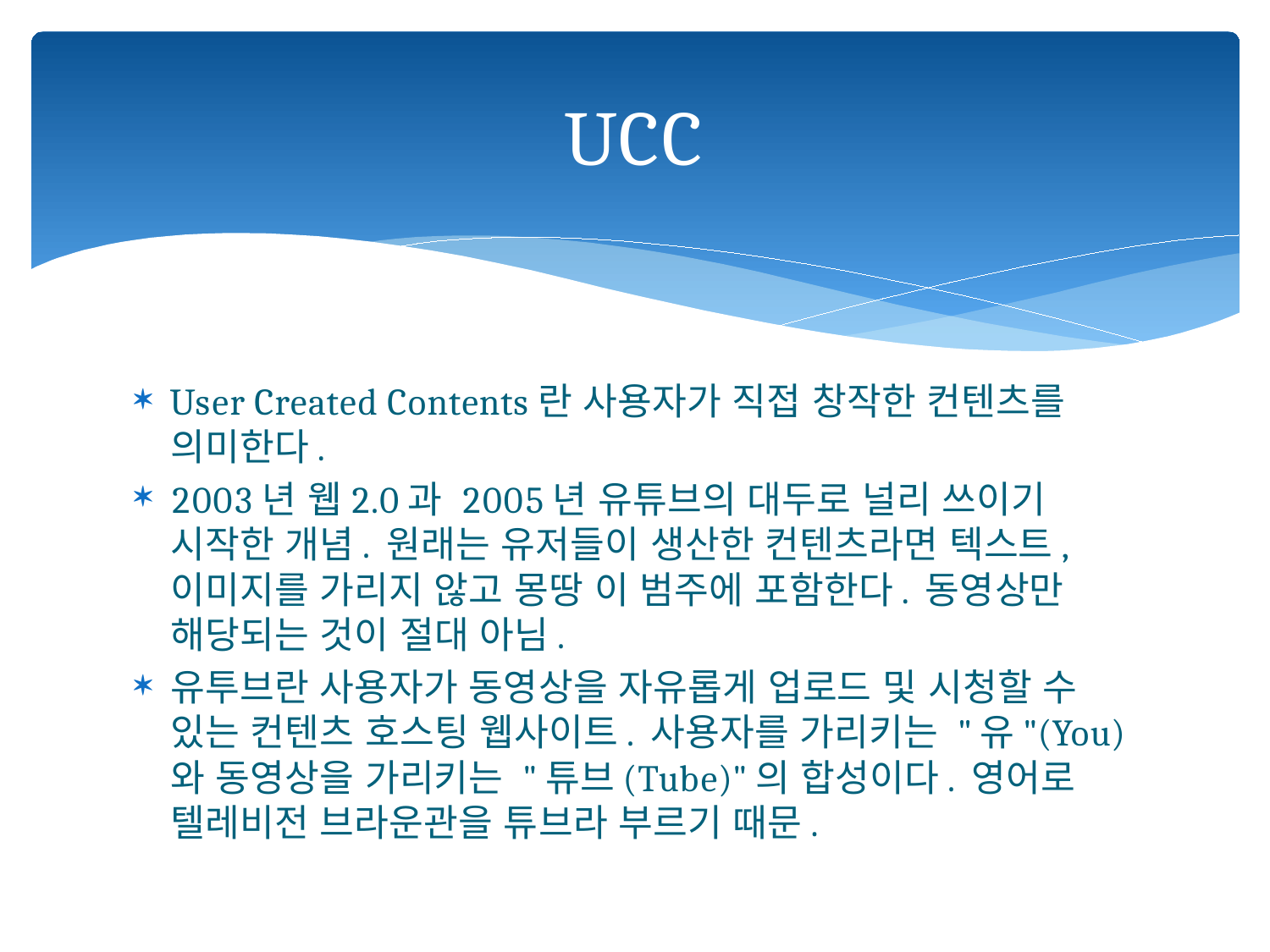

# UCC
User Created Contents란 사용자가 직접 창작한 컨텐츠를 의미한다.
2003년 웹2.0과 2005년 유튜브의 대두로 널리 쓰이기 시작한 개념. 원래는 유저들이 생산한 컨텐츠라면 텍스트, 이미지를 가리지 않고 몽땅 이 범주에 포함한다. 동영상만 해당되는 것이 절대 아님.
유투브란 사용자가 동영상을 자유롭게 업로드 및 시청할 수 있는 컨텐츠 호스팅 웹사이트. 사용자를 가리키는 "유"(You)와 동영상을 가리키는 "튜브(Tube)"의 합성이다. 영어로 텔레비전 브라운관을 튜브라 부르기 때문.